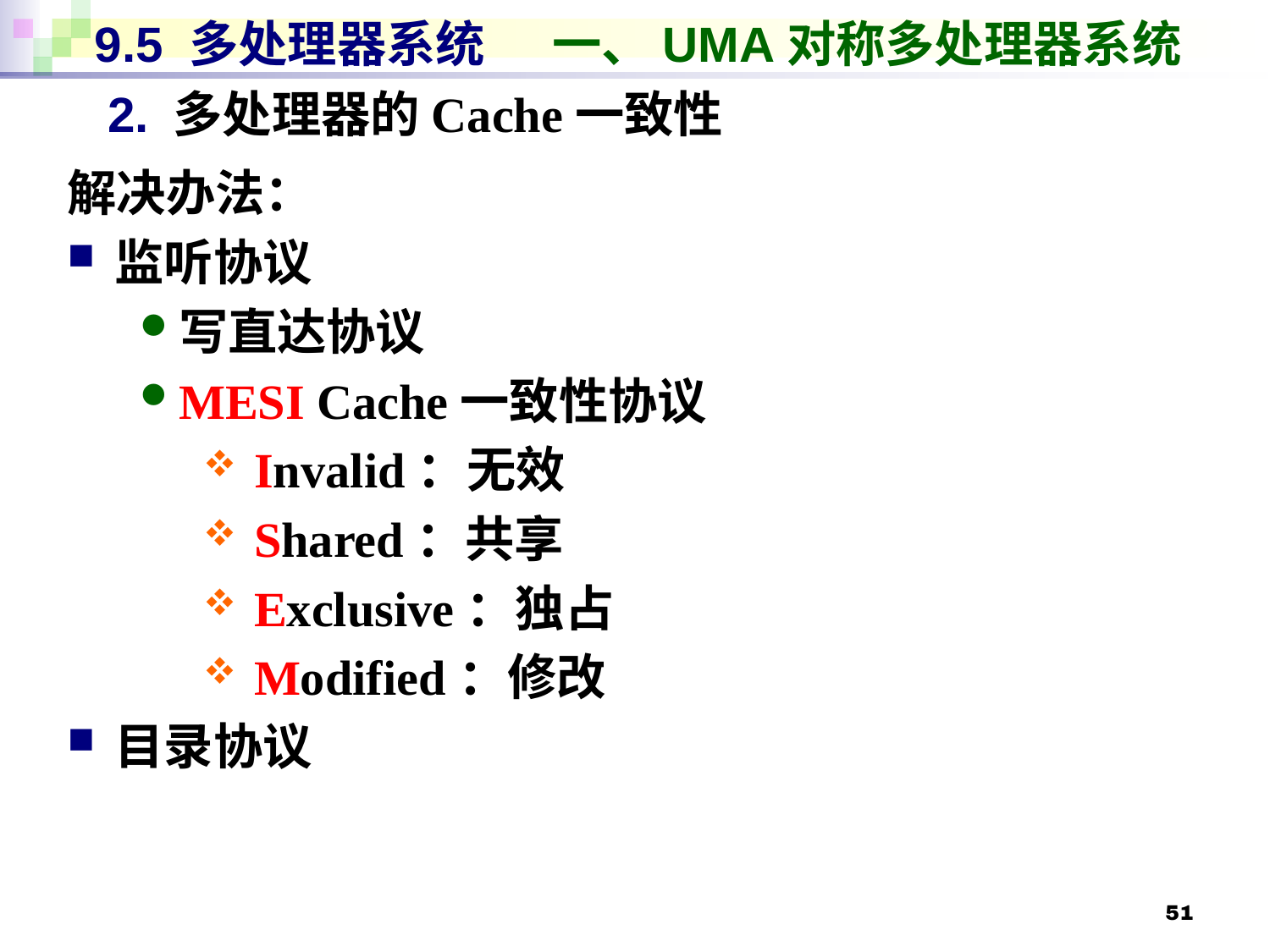

# 9.5 多处理器系统      一、UMA对称多处理器系统
2. 多处理器的Cache一致性
解决办法：
监听协议
写直达协议
MESI Cache一致性协议
Invalid：无效
Shared：共享
Exclusive：独占
Modified：修改
目录协议
51